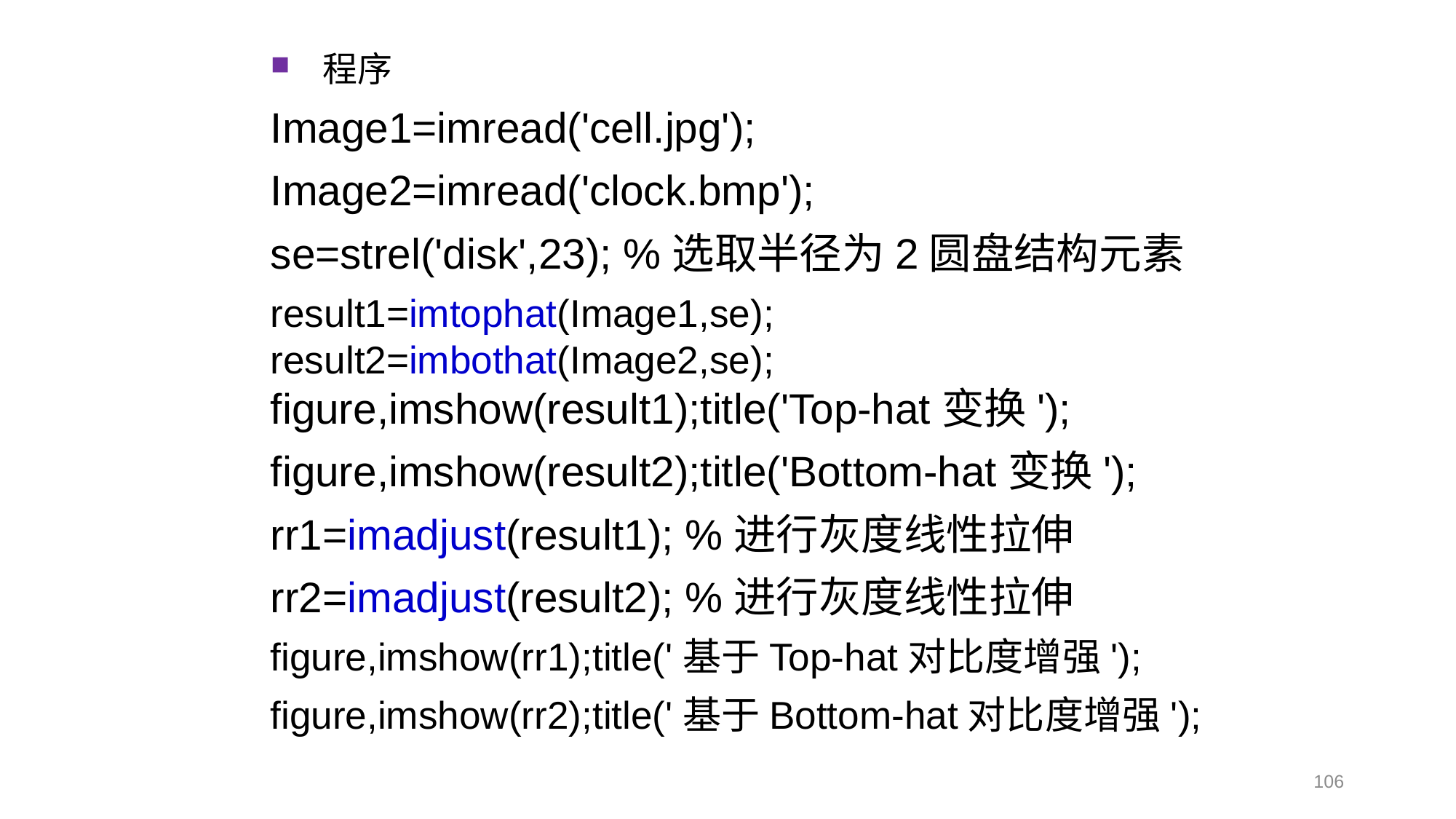

程序
Image1=imread('cell.jpg');
Image2=imread('clock.bmp');
se=strel('disk',23); %选取半径为2圆盘结构元素
result1=imtophat(Image1,se); result2=imbothat(Image2,se); figure,imshow(result1);title('Top-hat变换');
figure,imshow(result2);title('Bottom-hat变换');
rr1=imadjust(result1); %进行灰度线性拉伸
rr2=imadjust(result2); %进行灰度线性拉伸
figure,imshow(rr1);title('基于Top-hat对比度增强');
figure,imshow(rr2);title('基于Bottom-hat对比度增强');
106